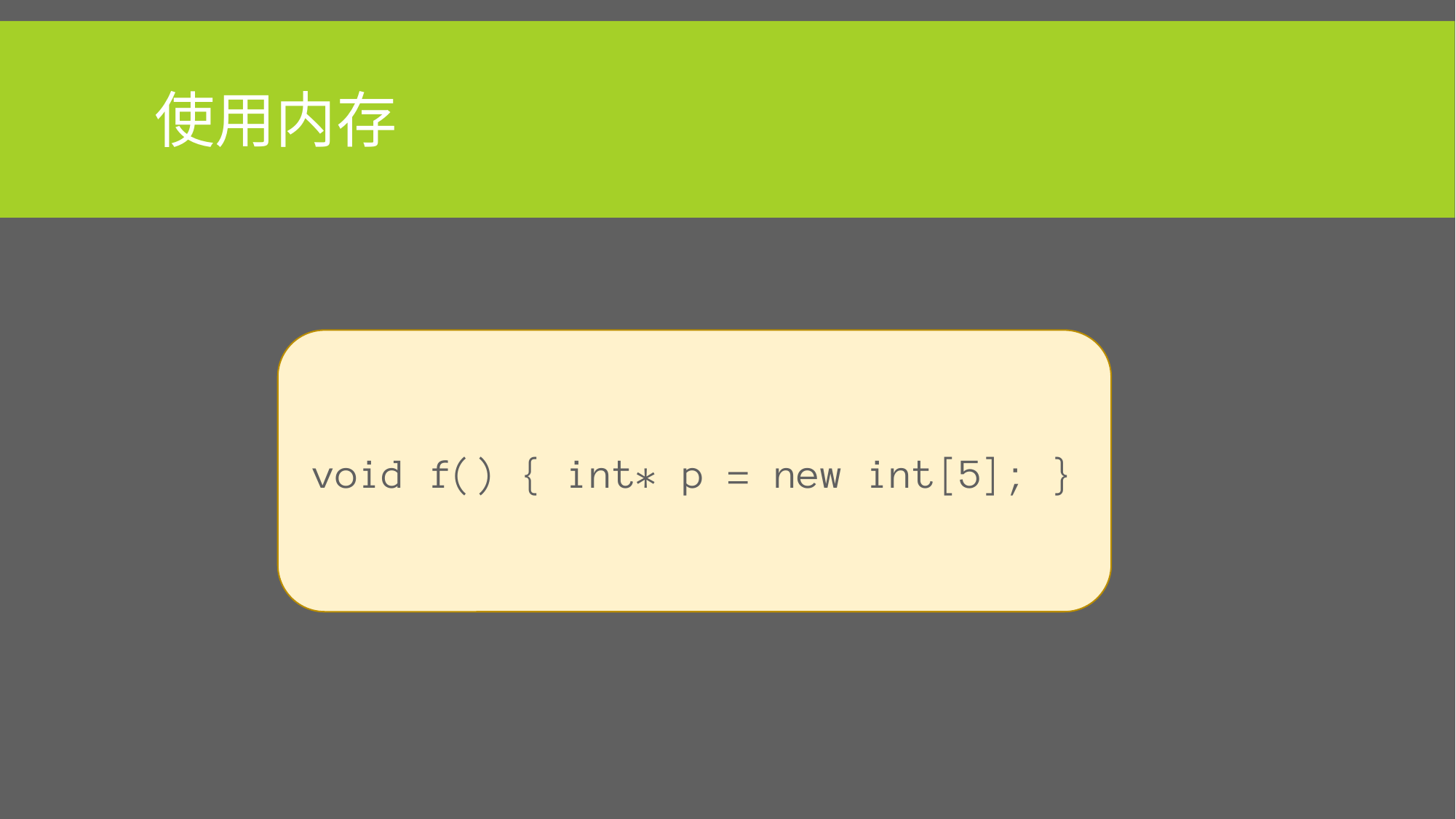

# 使用内存
void f() { int* p = new int[5]; }